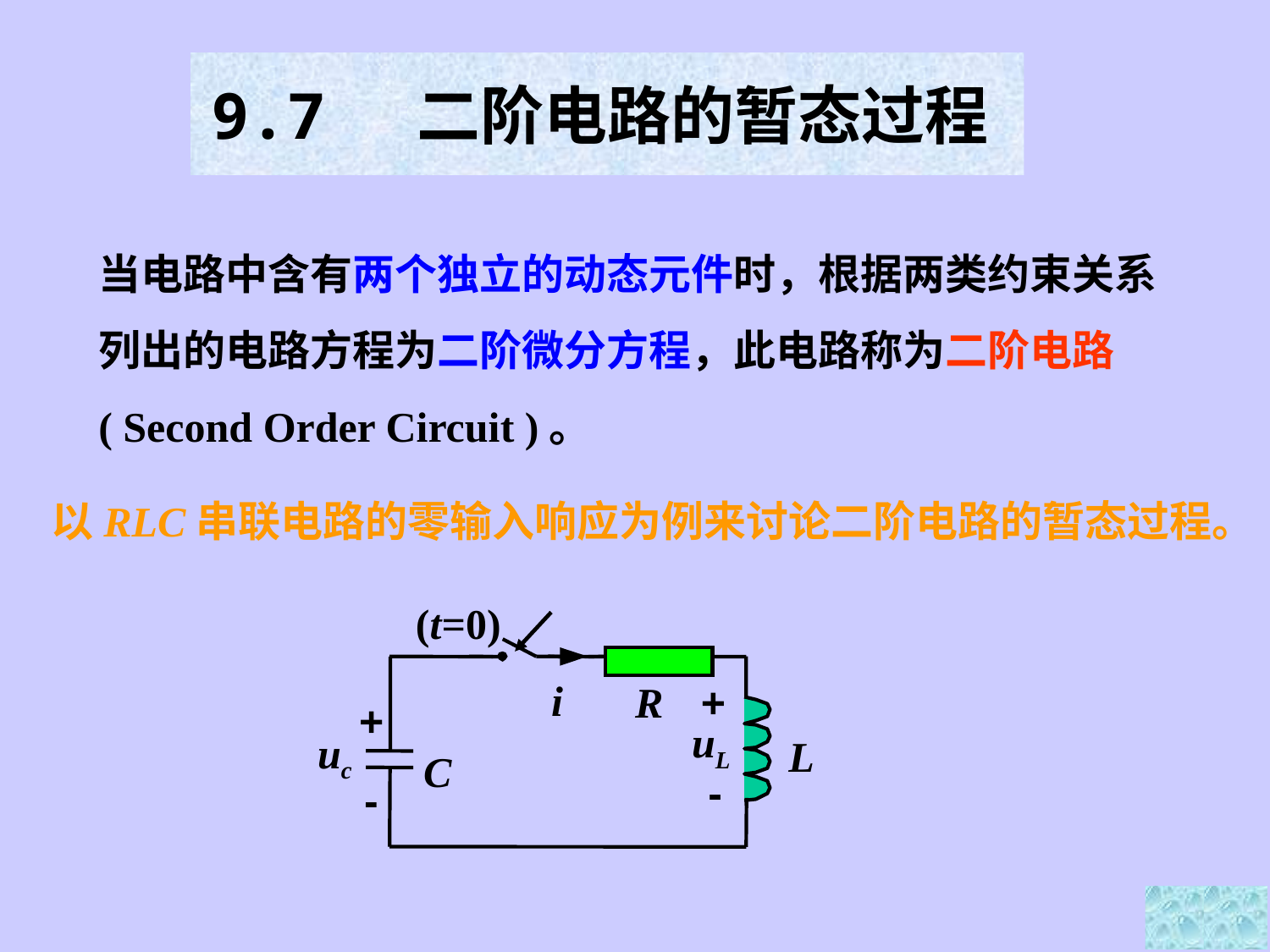

# 9.7  二阶电路的暂态过程
当电路中含有两个独立的动态元件时，根据两类约束关系列出的电路方程为二阶微分方程，此电路称为二阶电路( Second Order Circuit )。
以RLC串联电路的零输入响应为例来讨论二阶电路的暂态过程。
(t=0)

+
i
R
+

uL
uc
L
C

-

-